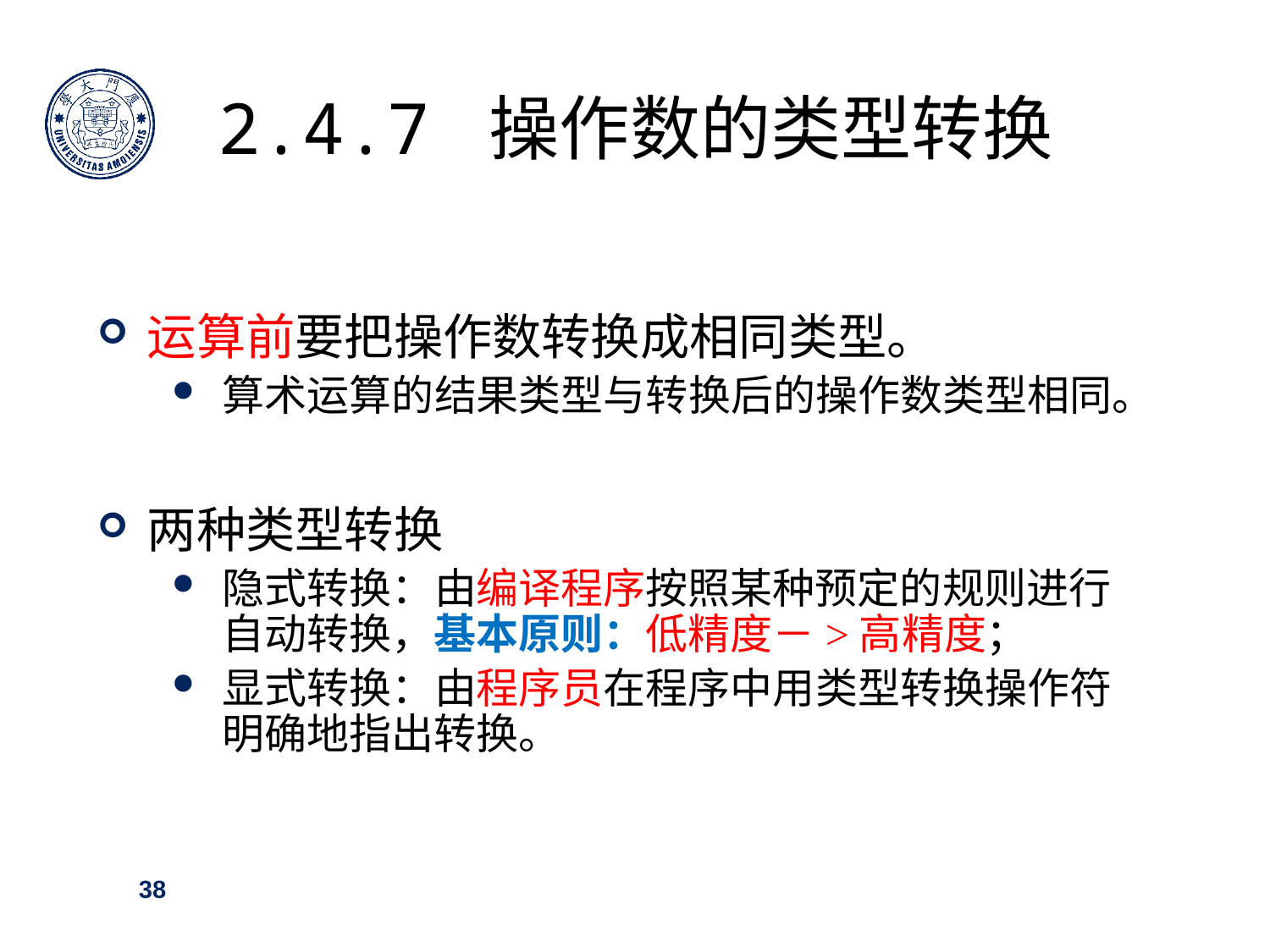

2.4.7 操作数的类型转换
运算前要把操作数转换成相同类型。
算术运算的结果类型与转换后的操作数类型相同。

两种类型转换
隐式转换：由编译程序按照某种预定的规则进行自动转换，基本原则：低精度－>高精度；
显式转换：由程序员在程序中用类型转换操作符明确地指出转换。
38